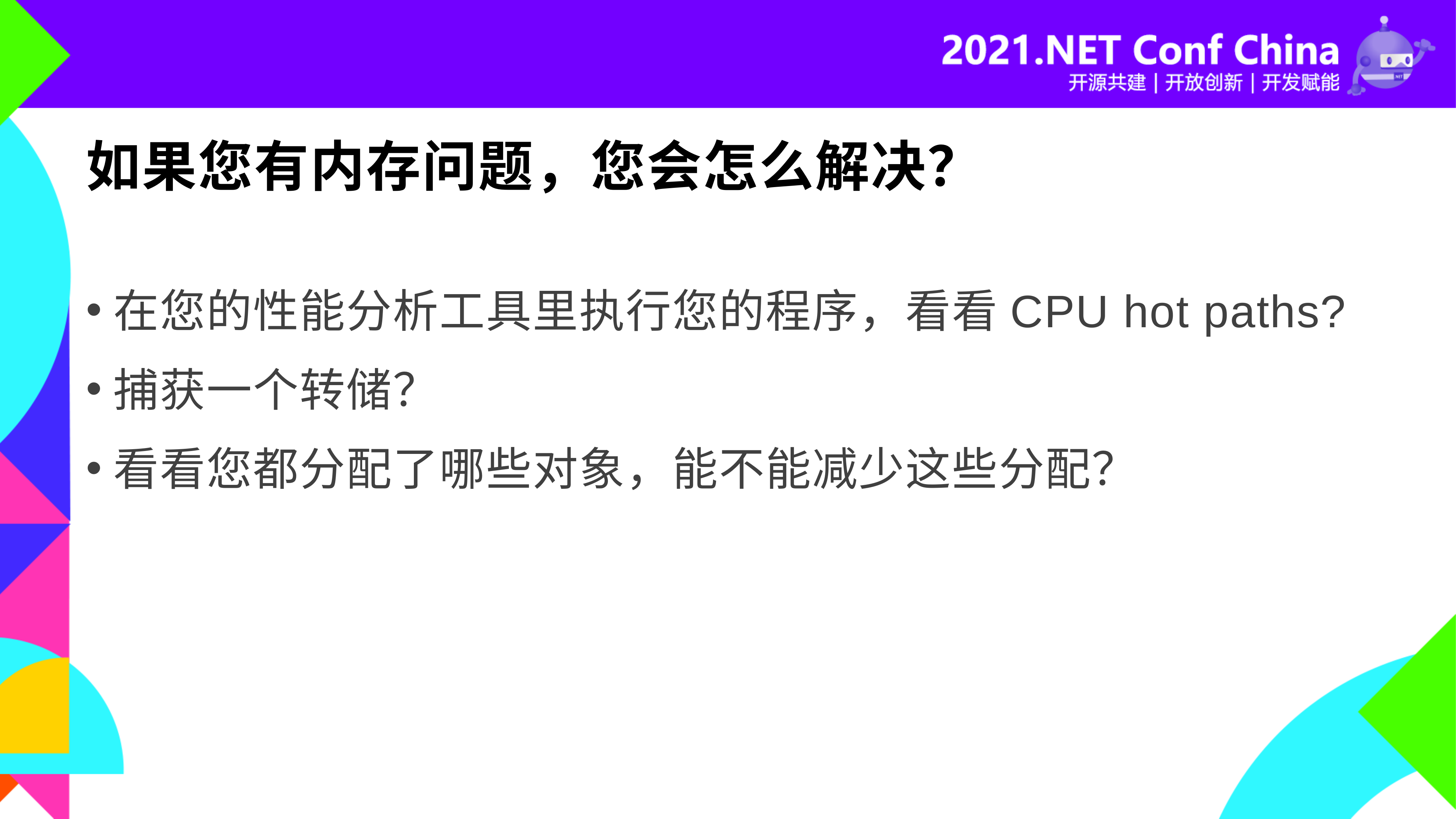

# 如果您有内存问题，您会怎么解决？
在您的性能分析工具里执行您的程序，看看CPU hot paths?
捕获一个转储？
看看您都分配了哪些对象，能不能减少这些分配？